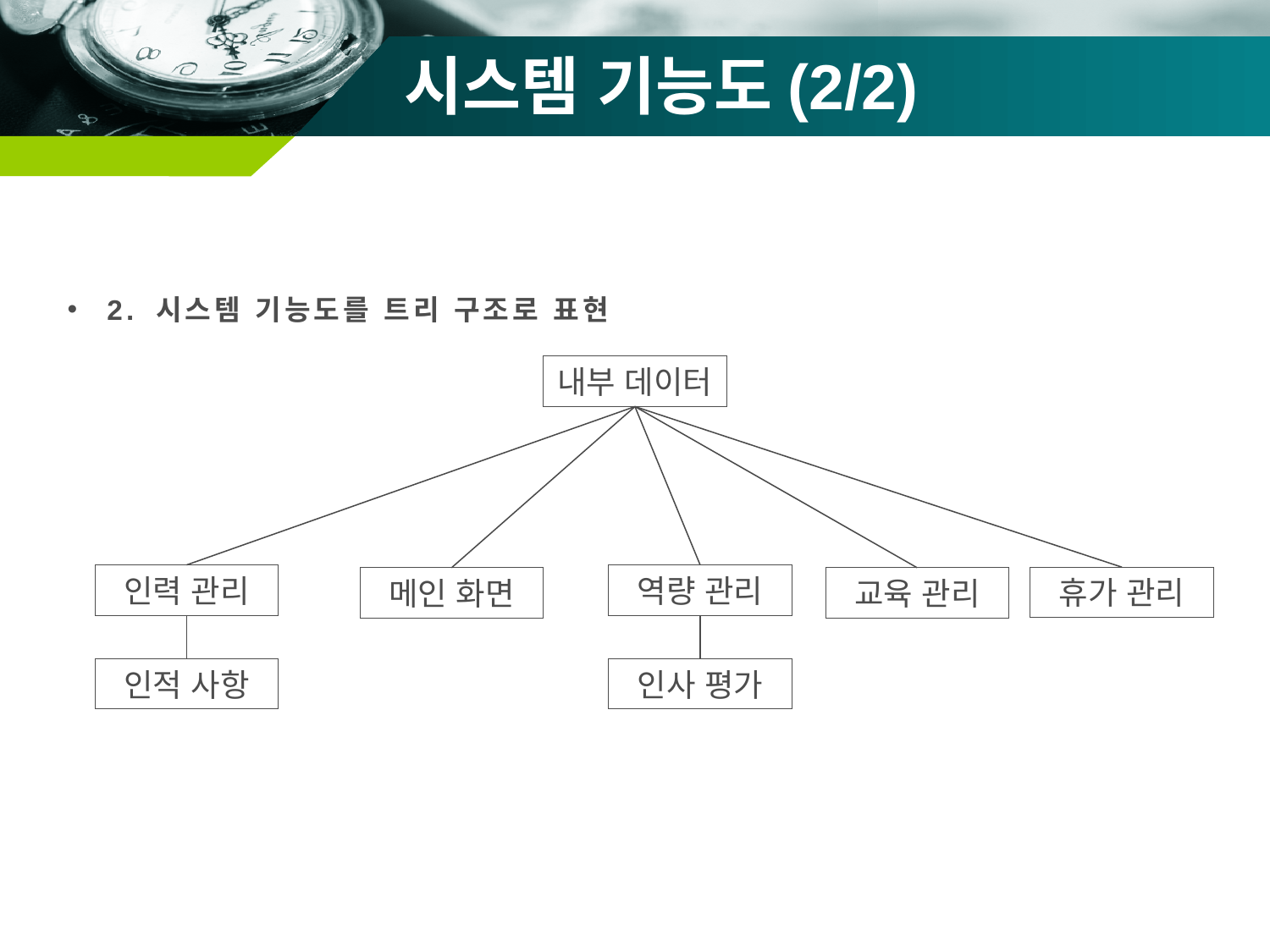

# 시스템 기능도(2/2)
2. 시스템 기능도를 트리 구조로 표현
내부 데이터
인력 관리
역량 관리
휴가 관리
메인 화면
교육 관리
인적 사항
인사 평가